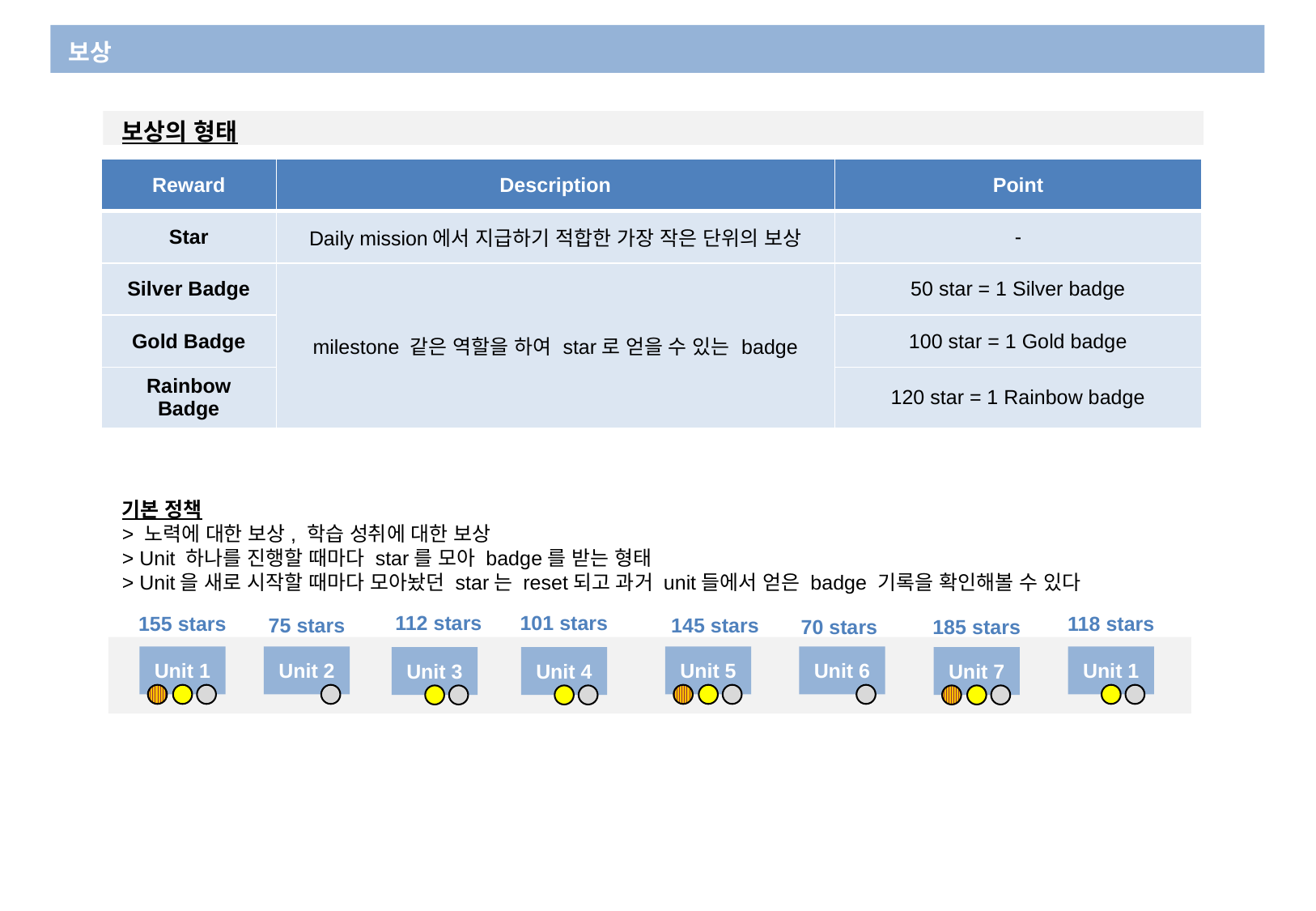

보상
보상의 형태

| Reward | Description | Point |
| --- | --- | --- |
| Star | Daily mission에서 지급하기 적합한 가장 작은 단위의 보상 | - |
| Silver Badge | milestone 같은 역할을 하여 star로 얻을 수 있는 badge | 50 star = 1 Silver badge |
| Gold Badge |  | 100 star = 1 Gold badge |
| Rainbow Badge |  | 120 star = 1 Rainbow badge |
기본 정책
> 노력에 대한 보상, 학습 성취에 대한 보상
> Unit 하나를 진행할 때마다 star를 모아 badge를 받는 형태
> Unit을 새로 시작할 때마다 모아놨던 star는 reset되고 과거 unit들에서 얻은 badge 기록을 확인해볼 수 있다

112 stars
101 stars
118 stars
155 stars
75 stars
145 stars
70 stars
185 stars

Unit 1
Unit 2
Unit 5
Unit 6
Unit 1
Unit 3
Unit 4
Unit 7